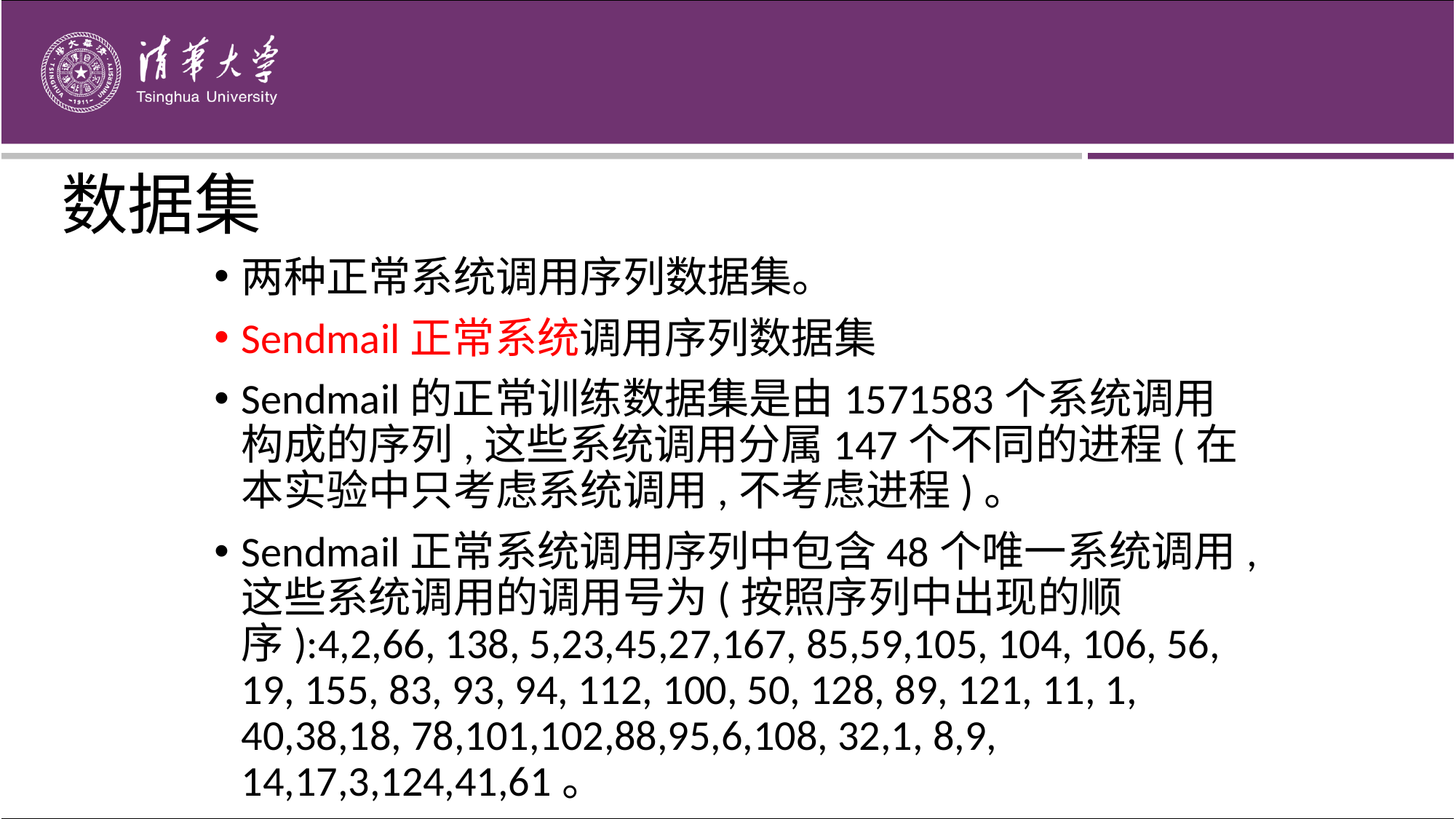

数据集
两种正常系统调用序列数据集。
Sendmail正常系统调用序列数据集
Sendmail的正常训练数据集是由1571583个系统调用构成的序列,这些系统调用分属147个不同的进程(在本实验中只考虑系统调用,不考虑进程)。
Sendmail正常系统调用序列中包含48个唯一系统调用,这些系统调用的调用号为(按照序列中出现的顺序):4,2,66, 138, 5,23,45,27,167, 85,59,105, 104, 106, 56, 19, 155, 83, 93, 94, 112, 100, 50, 128, 89, 121, 11, 1, 40,38,18, 78,101,102,88,95,6,108, 32,1, 8,9, 14,17,3,124,41,61。